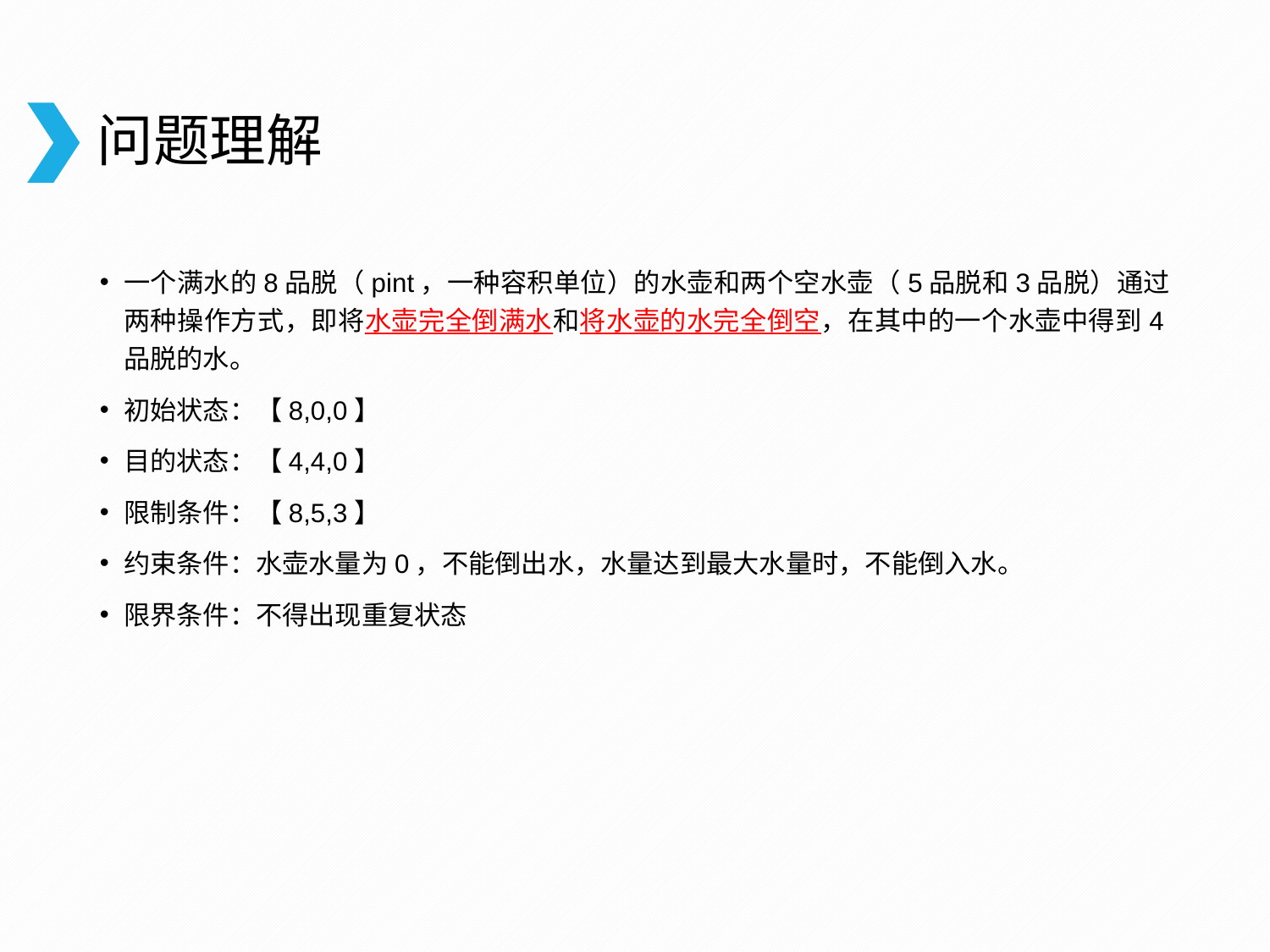

# 问题理解
一个满水的8品脱（pint，一种容积单位）的水壶和两个空水壶（5品脱和3品脱）通过两种操作方式，即将水壶完全倒满水和将水壶的水完全倒空，在其中的一个水壶中得到4品脱的水。
初始状态：【8,0,0】
目的状态：【4,4,0】
限制条件：【8,5,3】
约束条件：水壶水量为0，不能倒出水，水量达到最大水量时，不能倒入水。
限界条件：不得出现重复状态